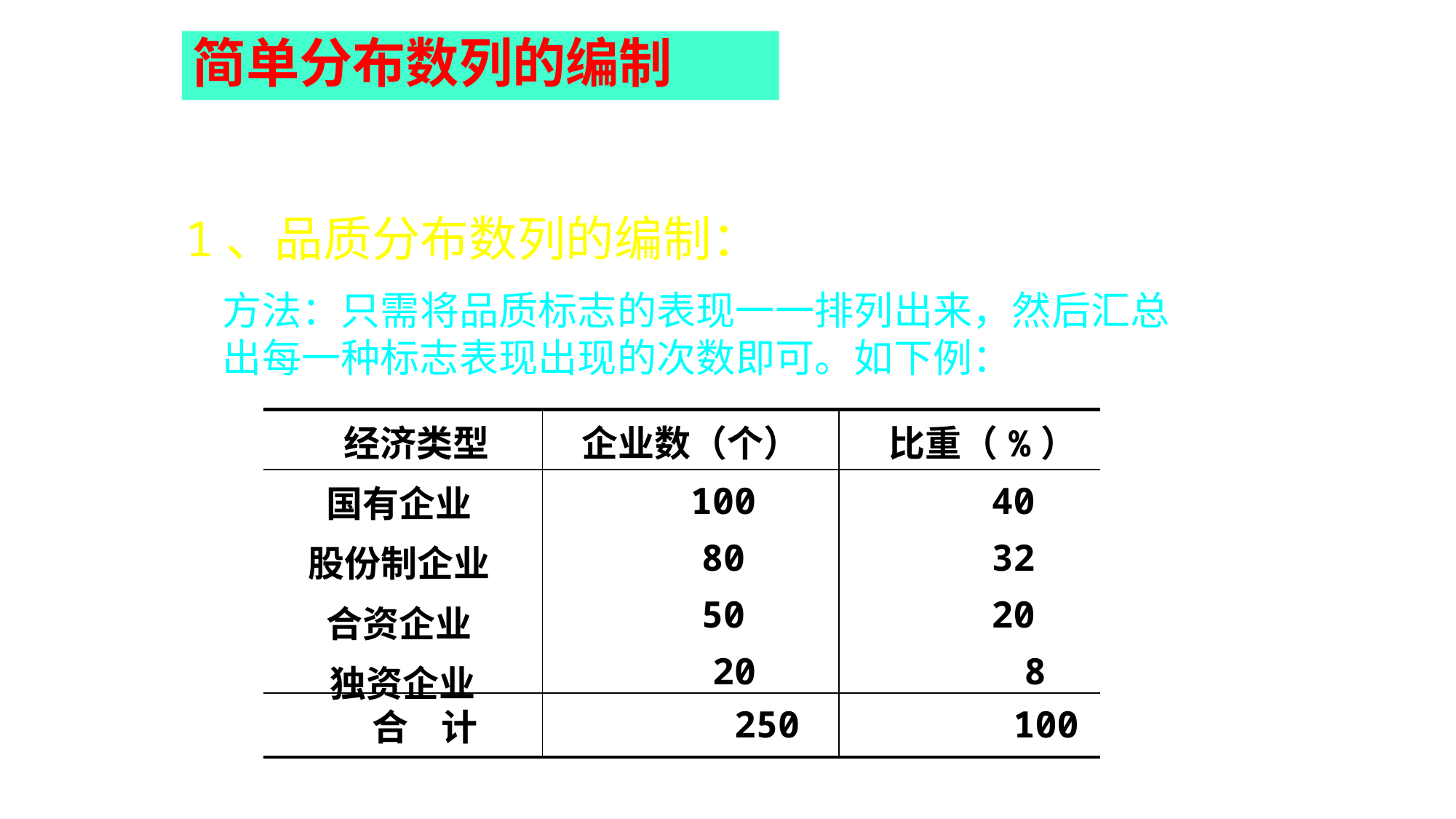

# 简单分布数列的编制
1、品质分布数列的编制：
方法：只需将品质标志的表现一一排列出来，然后汇总出每一种标志表现出现的次数即可。如下例：
| 经济类型 | 企业数（个） | 比重（%） |
| --- | --- | --- |
| 国有企业 股份制企业 合资企业 独资企业 | 100 80 50 20 | 40 32 20 8 |
| 合 计 | 250 | 100 |